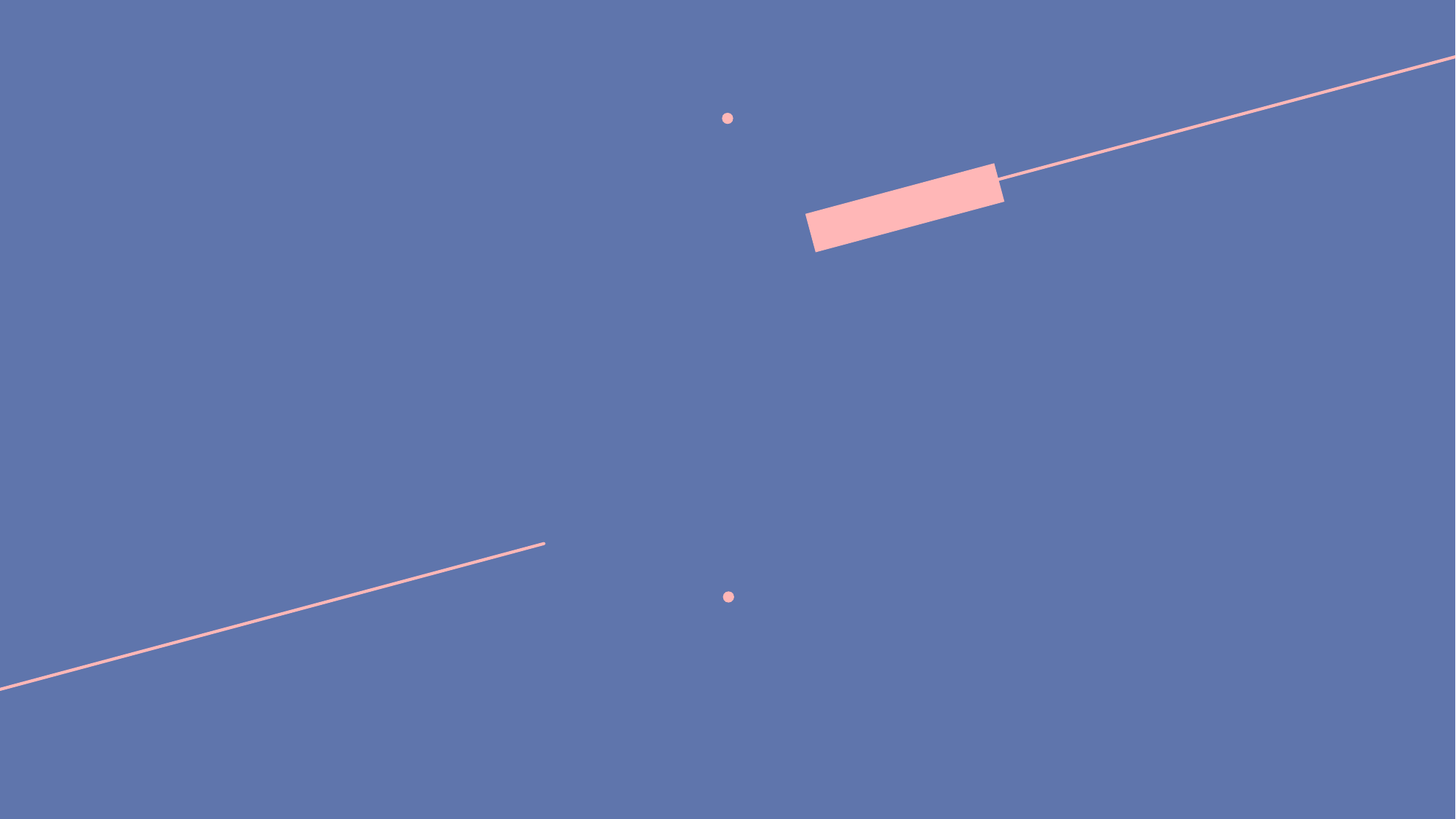

SSAFY PJT3
FIT!
ON
YOU

DESIGNED BY 4조